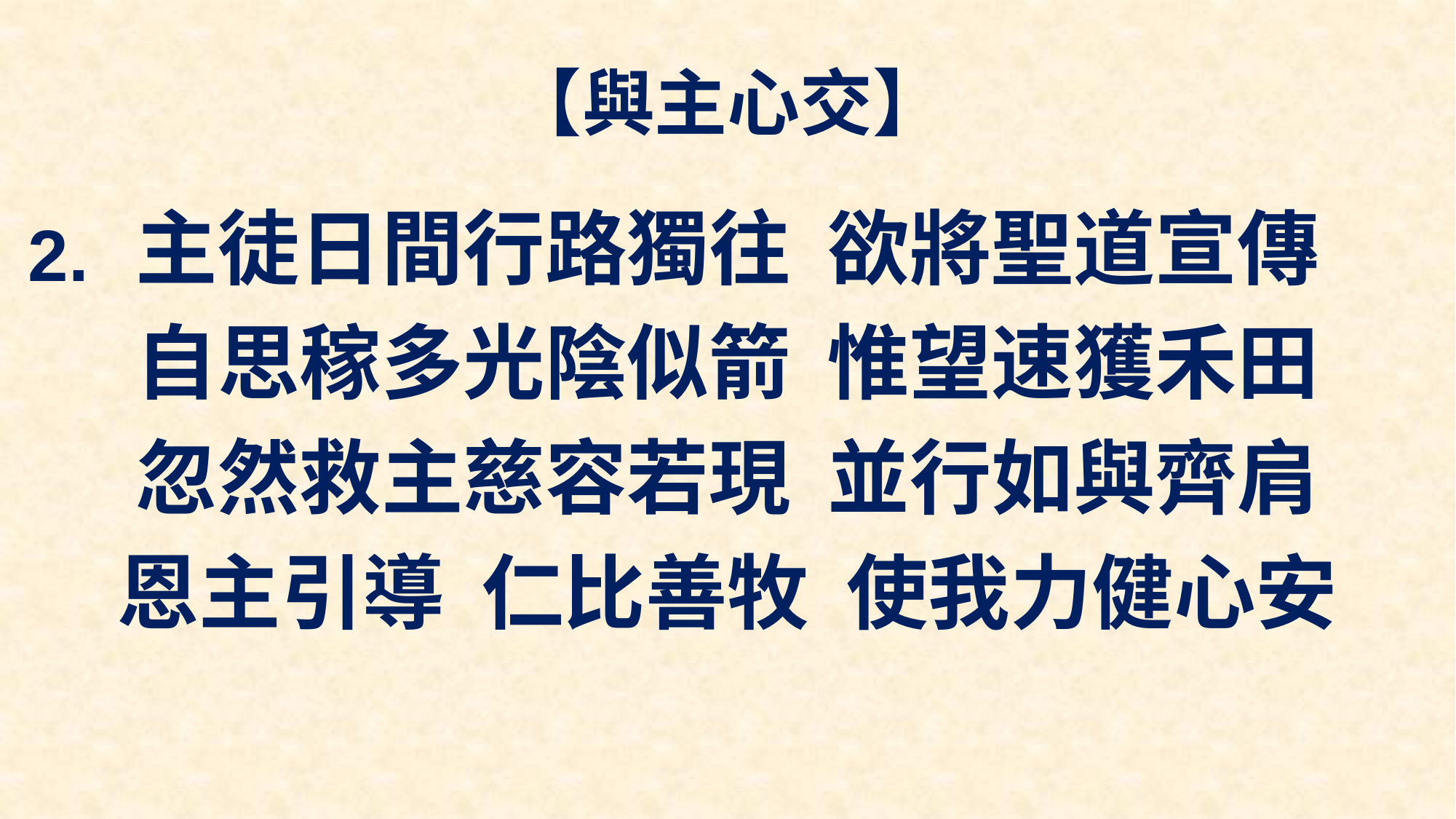

# 【與主心交】
主徒日間行路獨往  欲將聖道宣傳
自思稼多光陰似箭  惟望速獲禾田
忽然救主慈容若現  並行如與齊肩
恩主引導  仁比善牧  使我力健心安
2.